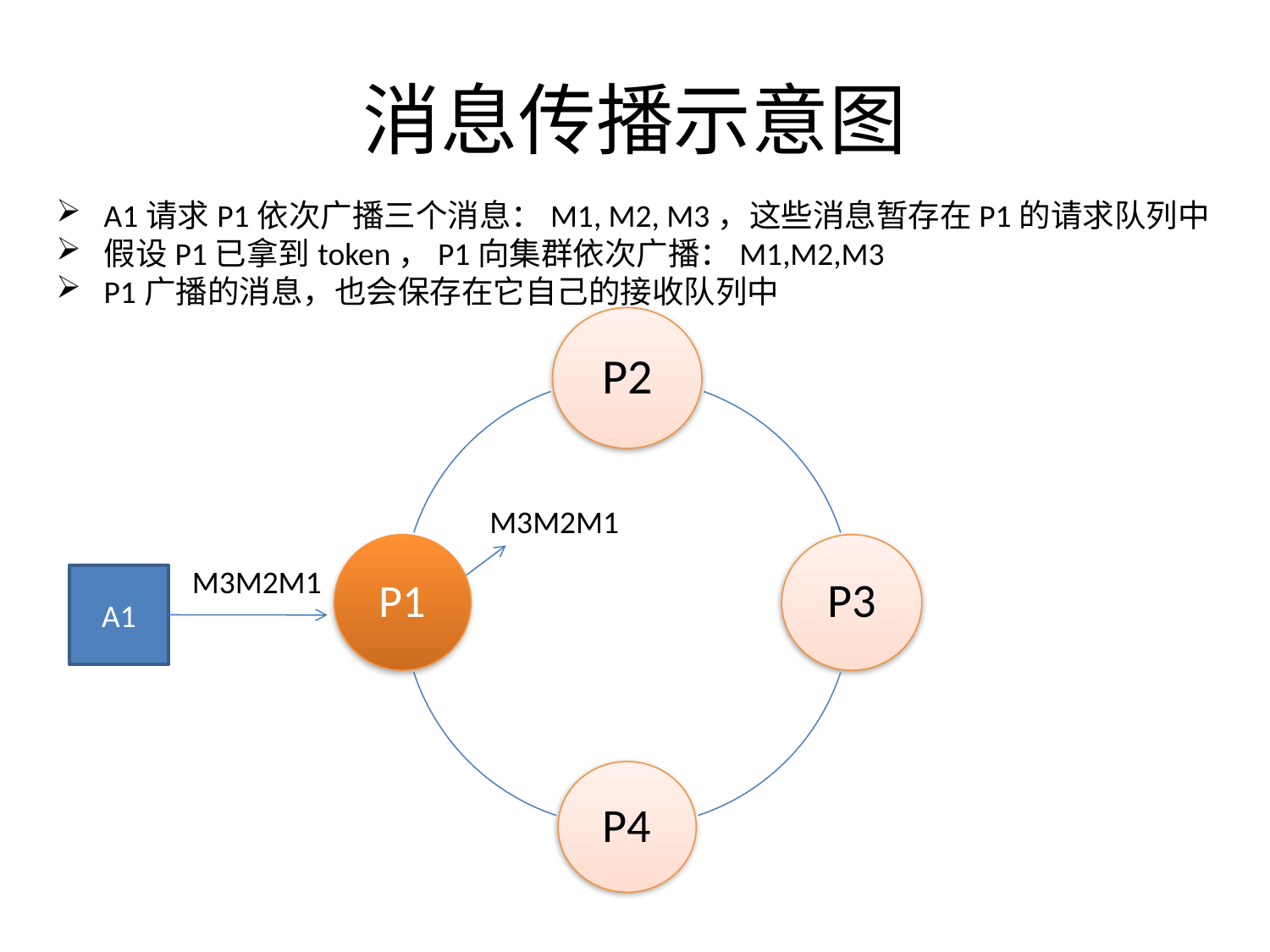

# 消息传播示意图
A1请求P1依次广播三个消息：M1, M2, M3，这些消息暂存在P1的请求队列中
假设P1已拿到token，P1向集群依次广播：M1,M2,M3
P1广播的消息，也会保存在它自己的接收队列中
P2
P3
P4
P1
M3M2M1
M3M2M1
A1